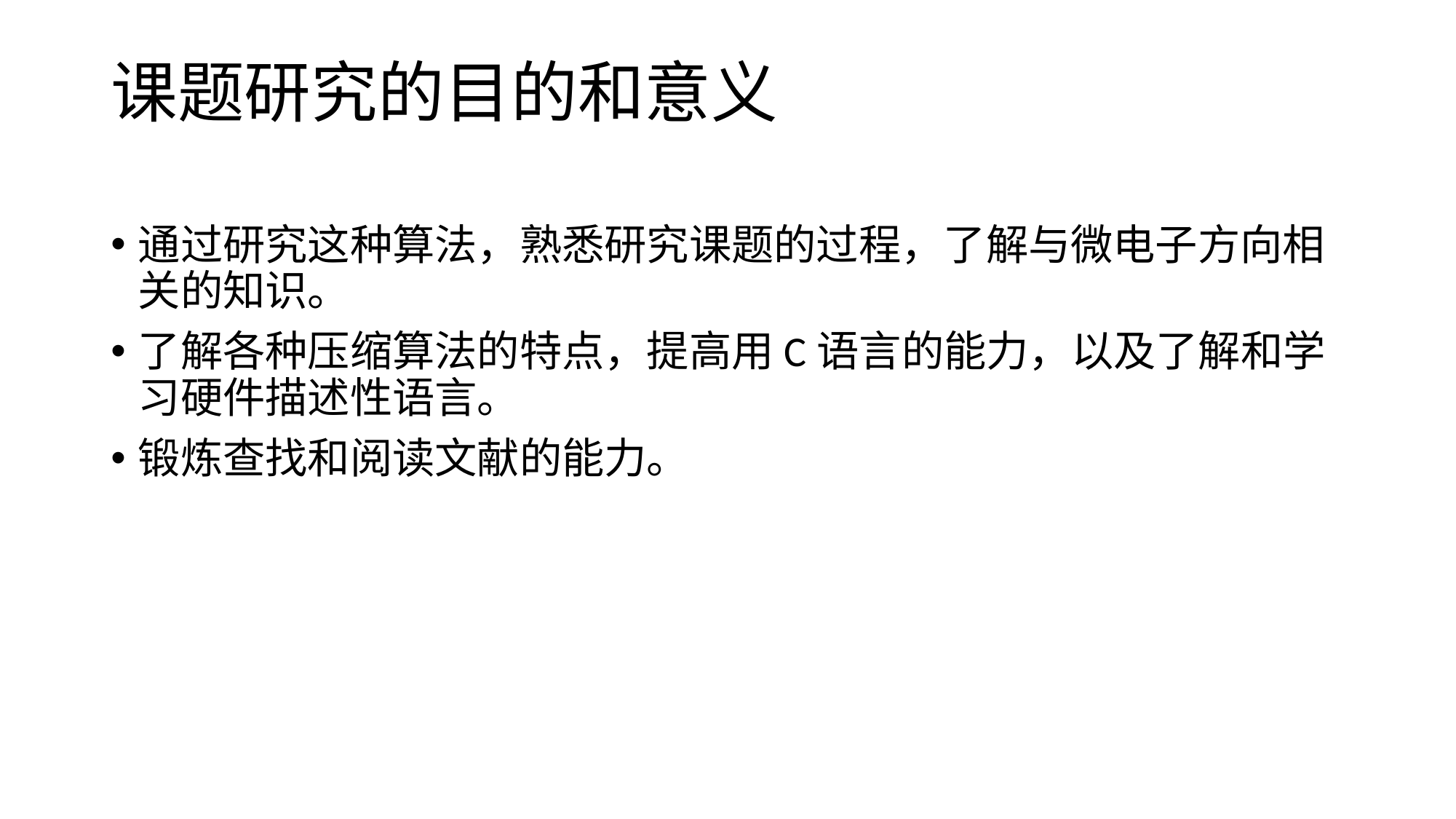

# 课题研究的目的和意义
通过研究这种算法，熟悉研究课题的过程，了解与微电子方向相关的知识。
了解各种压缩算法的特点，提高用C语言的能力，以及了解和学习硬件描述性语言。
锻炼查找和阅读文献的能力。